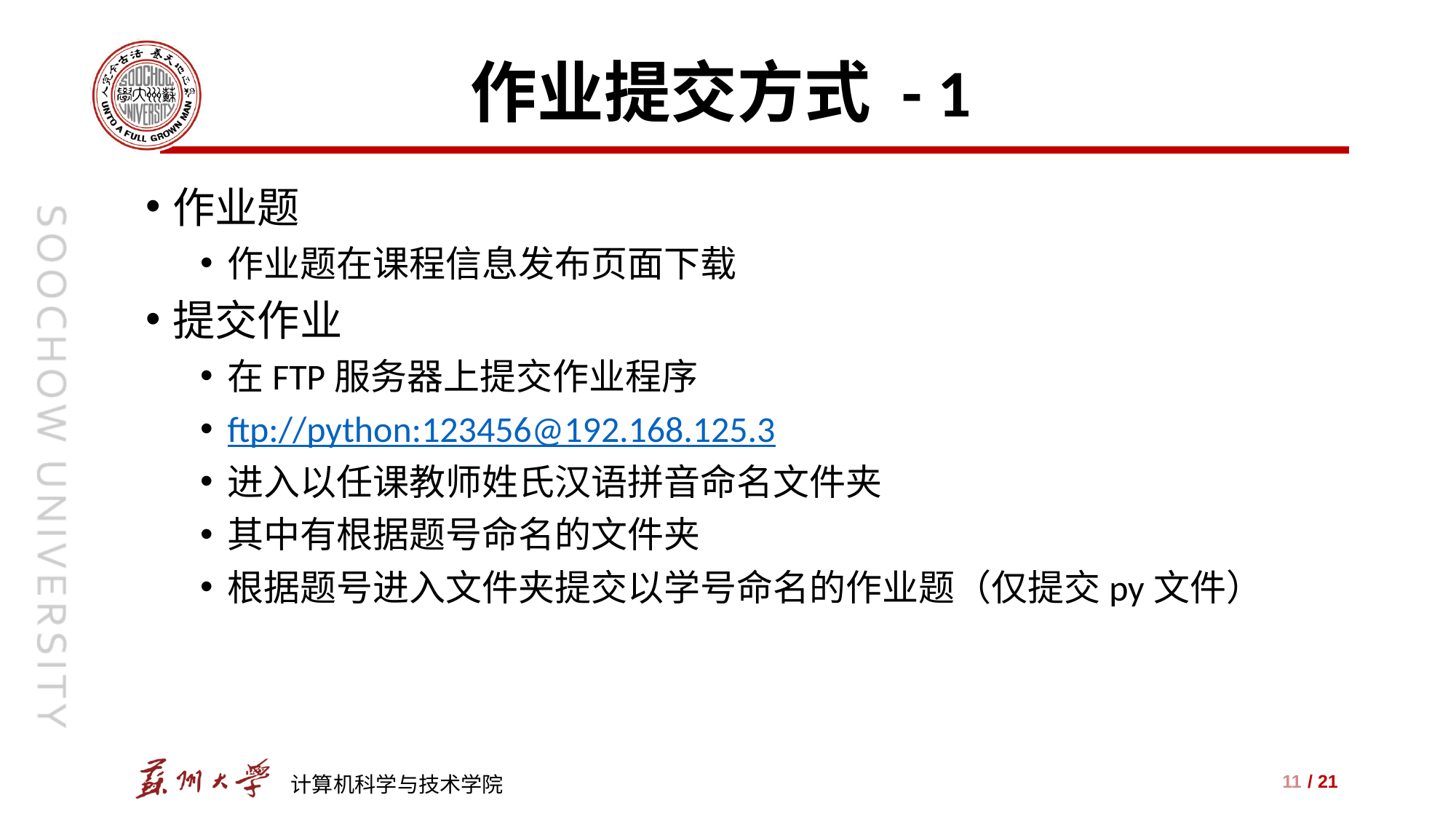

# 作业提交方式 - 1
作业题
作业题在课程信息发布页面下载
提交作业
在FTP服务器上提交作业程序
ftp://python:123456@192.168.125.3
进入以任课教师姓氏汉语拼音命名文件夹
其中有根据题号命名的文件夹
根据题号进入文件夹提交以学号命名的作业题（仅提交py文件）
11